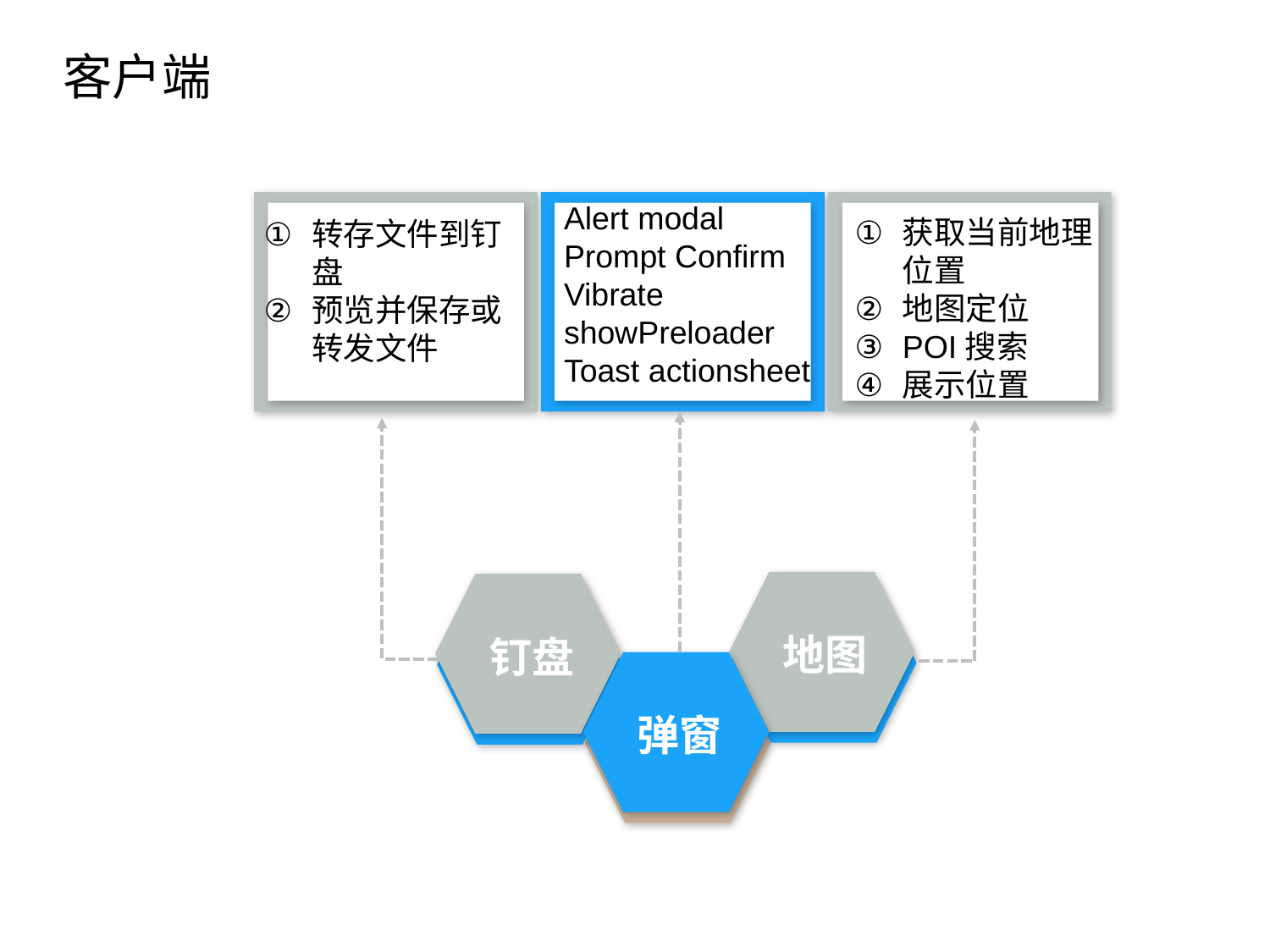

客户端

Alert modal
Prompt Confirm Vibrate
showPreloader
Toast actionsheet

获取当前地理位置
地图定位
POI搜索
展示位置
转存文件到钉盘
预览并保存或转发文件
点击添加文本

点击添加文本

点击添加文本
地图
钉盘

弹窗
点击添加文本